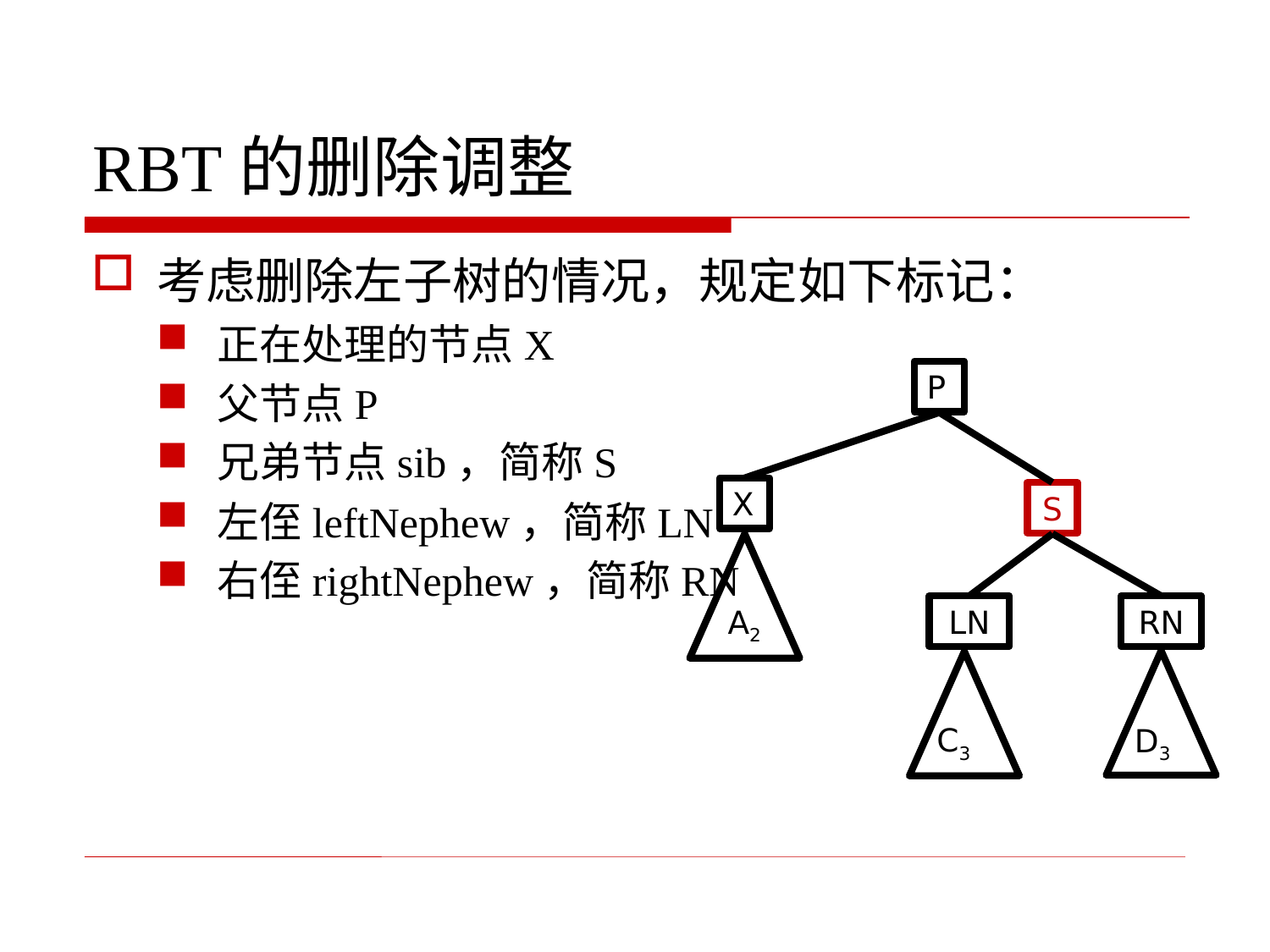

# RBT的删除调整
考虑删除左子树的情况，规定如下标记：
正在处理的节点X
父节点P
兄弟节点sib，简称S
左侄leftNephew，简称LN
右侄rightNephew，简称RN

P
X
S
LN
RN

A2
C3
D3